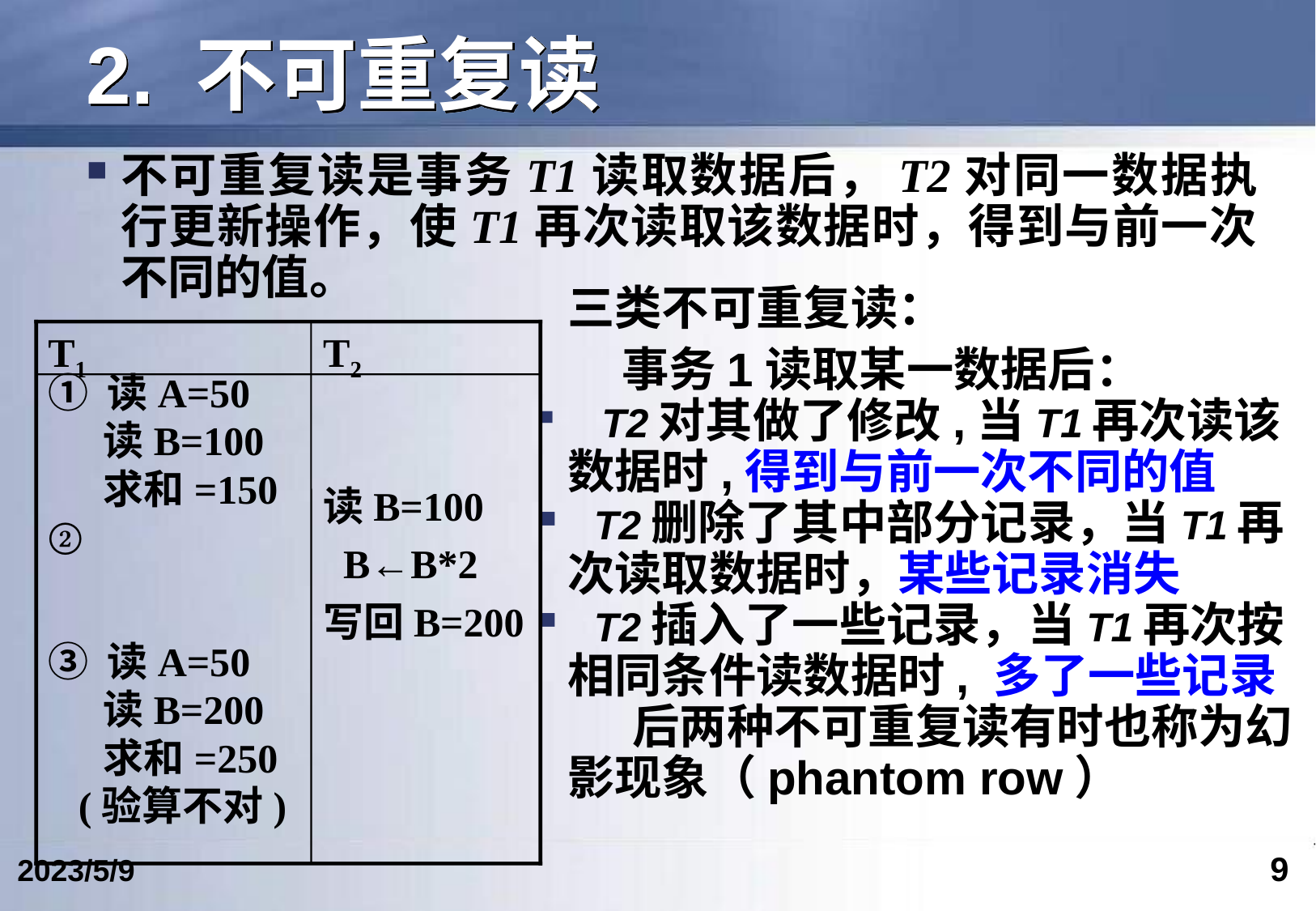

# 2. 不可重复读
不可重复读是事务T1读取数据后，T2对同一数据执行更新操作，使T1再次读取该数据时，得到与前一次不同的值。
三类不可重复读：
    事务1读取某一数据后：
   T2对其做了修改,当T1再次读该数据时,得到与前一次不同的值
  T2删除了其中部分记录，当T1再次读取数据时，某些记录消失
  T2插入了一些记录，当T1再次按相同条件读数据时, 多了一些记录
     后两种不可重复读有时也称为幻影现象（phantom row）
T1

T2

① 读A=50
     读B=100
     求和=150
②

③ 读A=50
     读B=200
     求和=250
   (验算不对)

读B=100
  B←B*2
写回B=200

9
2023/5/9